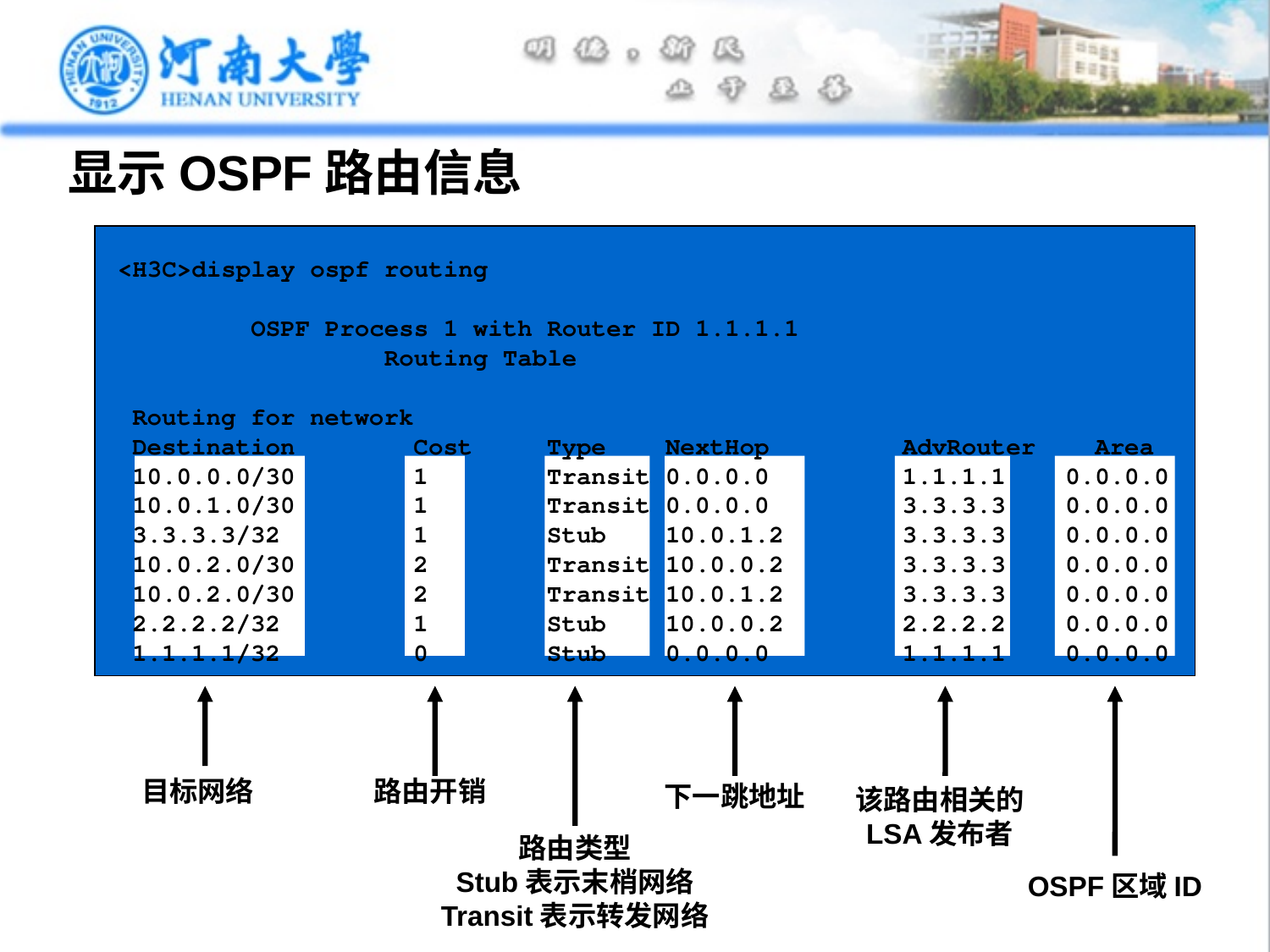

# 显示OSPF路由信息

目标网络
路由开销
下一跳地址
该路由相关的
LSA发布者
路由类型
Stub表示末梢网络
Transit表示转发网络
OSPF区域ID
<H3C>display ospf routing

         OSPF Process 1 with Router ID 1.1.1.1
                  Routing Table

 Routing for network
 Destination        Cost     Type    NextHop         AdvRouter    Area
 10.0.0.0/30        1        Transit 0.0.0.0         1.1.1.1    0.0.0.0
 10.0.1.0/30        1        Transit 0.0.0.0         3.3.3.3    0.0.0.0
 3.3.3.3/32         1        Stub    10.0.1.2        3.3.3.3    0.0.0.0
 10.0.2.0/30        2        Transit 10.0.0.2        3.3.3.3    0.0.0.0
 10.0.2.0/30        2        Transit 10.0.1.2        3.3.3.3    0.0.0.0
 2.2.2.2/32         1        Stub    10.0.0.2        2.2.2.2    0.0.0.0
 1.1.1.1/32         0        Stub    0.0.0.0         1.1.1.1    0.0.0.0